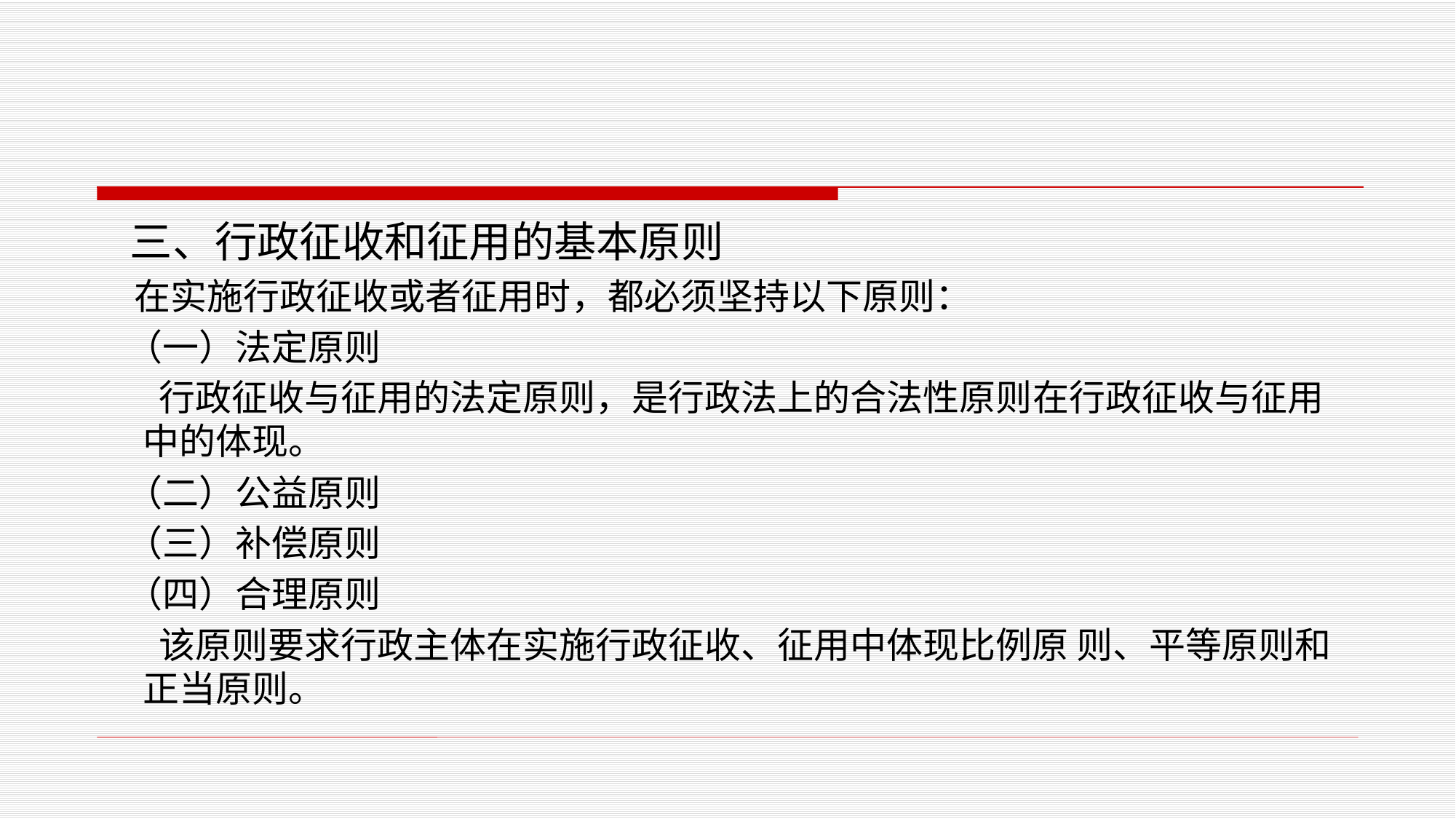

#
  三、行政征收和征用的基本原则
   在实施行政征收或者征用时，都必须坚持以下原则：
  （一）法定原则
      行政征收与征用的法定原则，是行政法上的合法性原则在行政征收与征用中的体现。
  （二）公益原则
  （三）补偿原则
  （四）合理原则
      该原则要求行政主体在实施行政征收、征用中体现比例原 则、平等原则和正当原则。